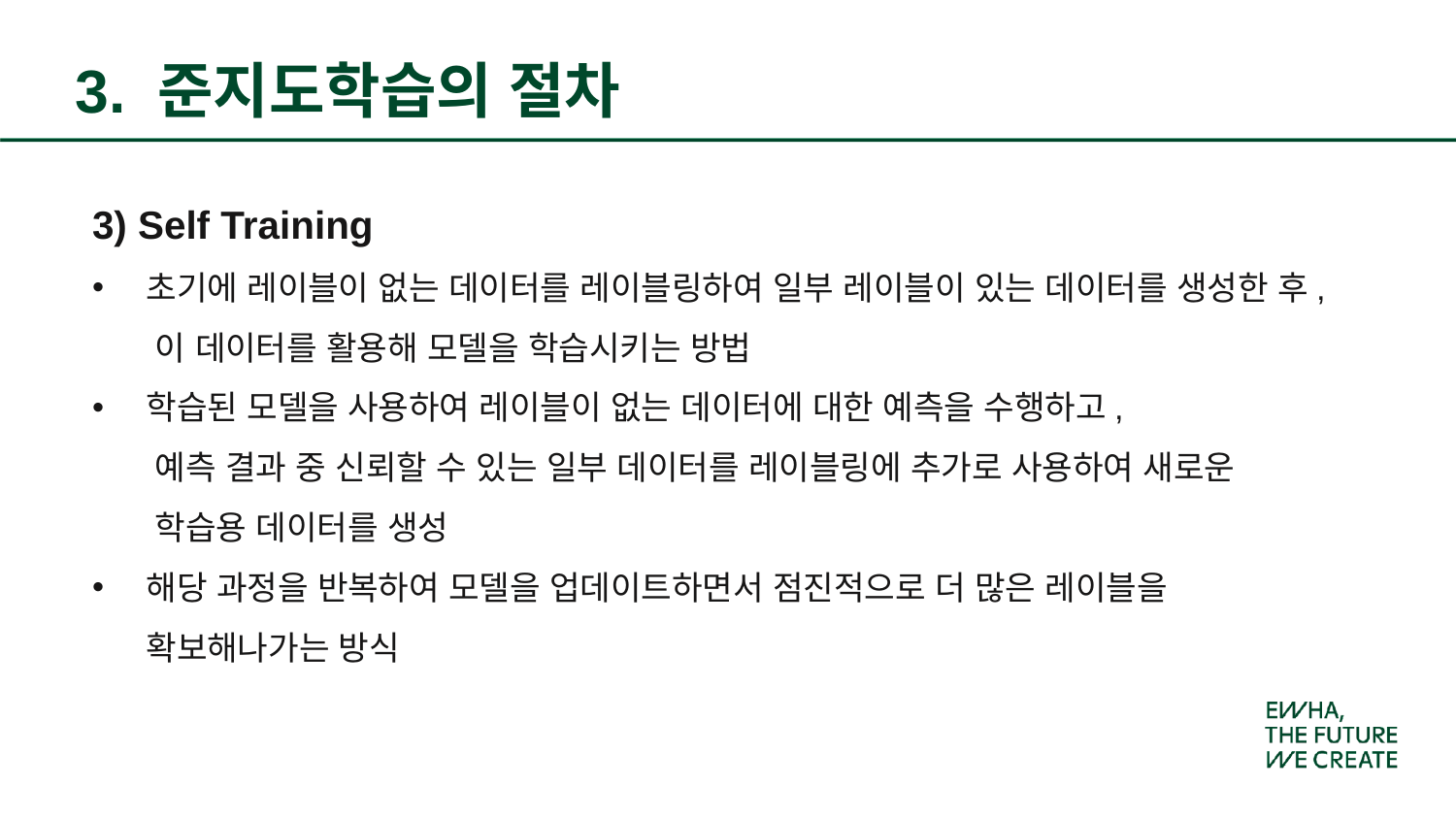

3. 준지도학습의 절차
3) Self Training
초기에 레이블이 없는 데이터를 레이블링하여 일부 레이블이 있는 데이터를 생성한 후,
      이 데이터를 활용해 모델을 학습시키는 방법
학습된 모델을 사용하여 레이블이 없는 데이터에 대한 예측을 수행하고,
      예측 결과 중 신뢰할 수 있는 일부 데이터를 레이블링에 추가로 사용하여 새로운
      학습용 데이터를 생성
해당 과정을 반복하여 모델을 업데이트하면서 점진적으로 더 많은 레이블을 확보해나가는 방식